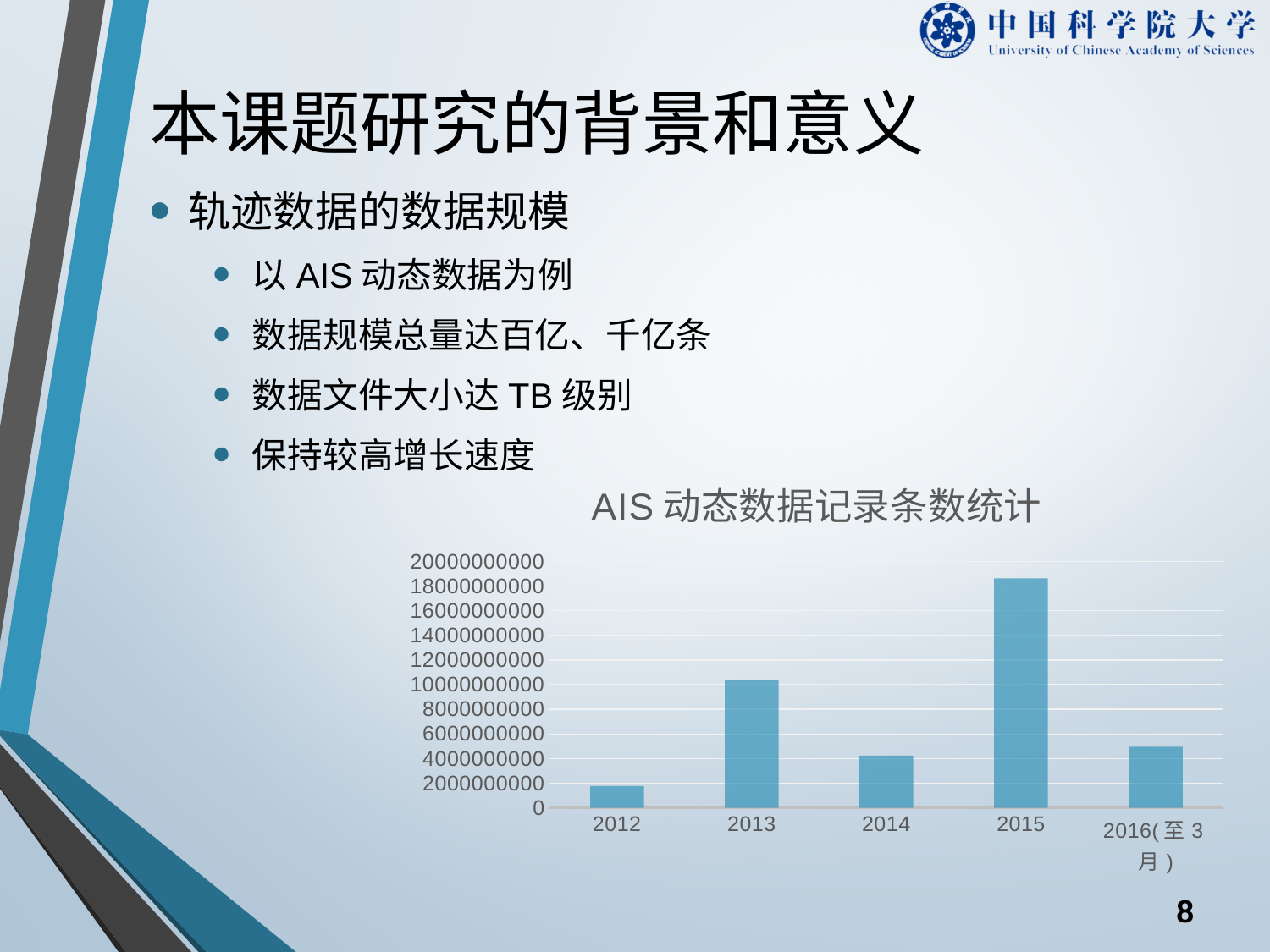

# 本课题研究的背景和意义
轨迹数据的数据规模
以AIS动态数据为例
数据规模总量达百亿、千亿条
数据文件大小达TB级别
保持较高增长速度

### Chart: AIS动态数据记录条数统计

| Category | 记录条数 |
|---|---|
| 2012 | 1770042065.0 |
| 2013 | 10333215323.0 |
| 2014 | 4235083641.0 |
| 2015 | 18621601695.0 |
| 2016(至3月) | 4957681817.0 |
8